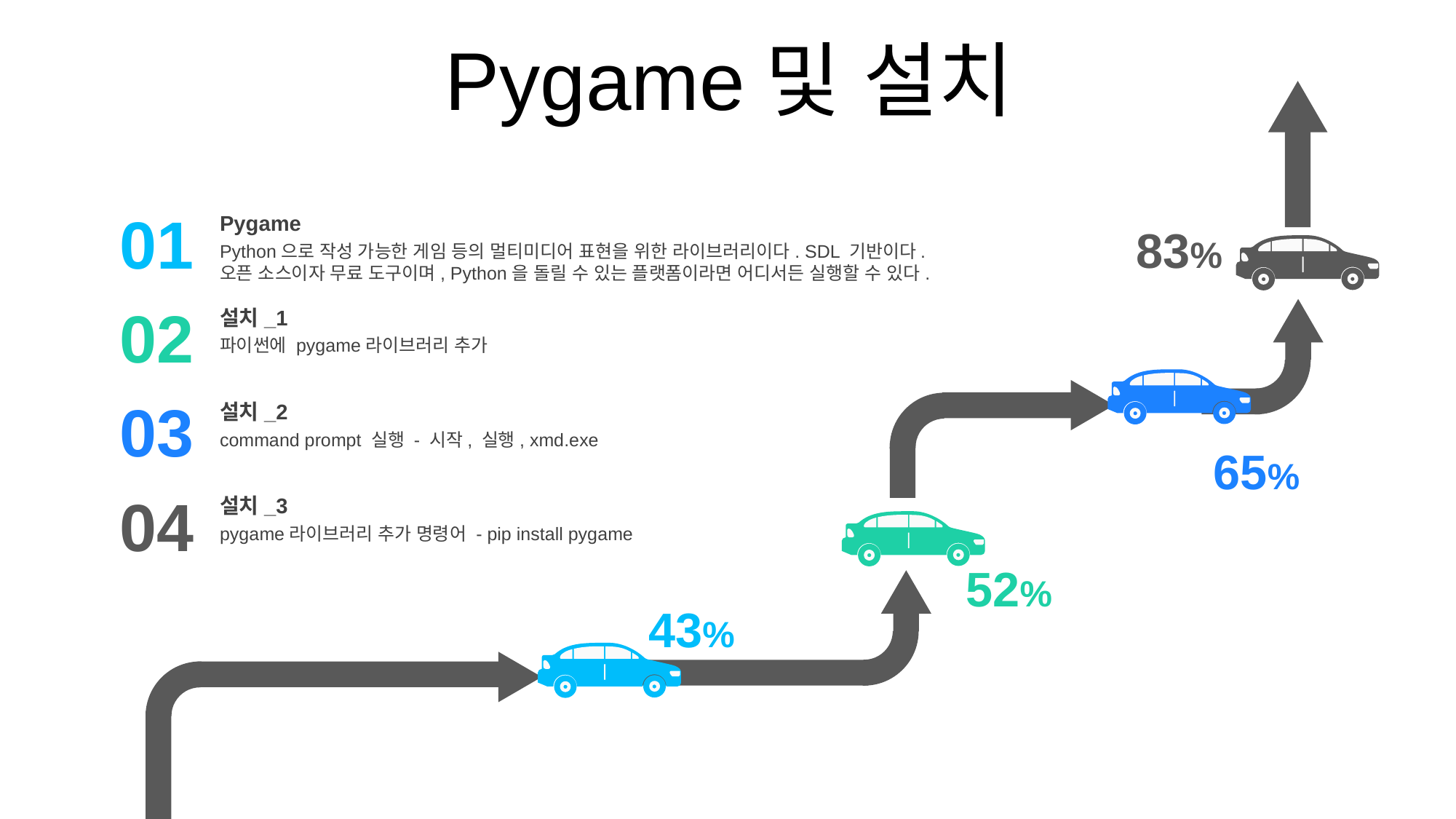

Pygame및 설치

01
Pygame
Python으로 작성 가능한 게임 등의 멀티미디어 표현을 위한 라이브러리이다. SDL 기반이다. 오픈 소스이자 무료 도구이며, Python을 돌릴 수 있는 플랫폼이라면 어디서든 실행할 수 있다.
83%

02
설치_1

파이썬에 pygame라이브러리 추가

03
설치_2
command prompt 실행 - 시작, 실행, xmd.exe
65%
04
설치_3
pygame라이브러리 추가 명령어 - pip install pygame

52%

43%